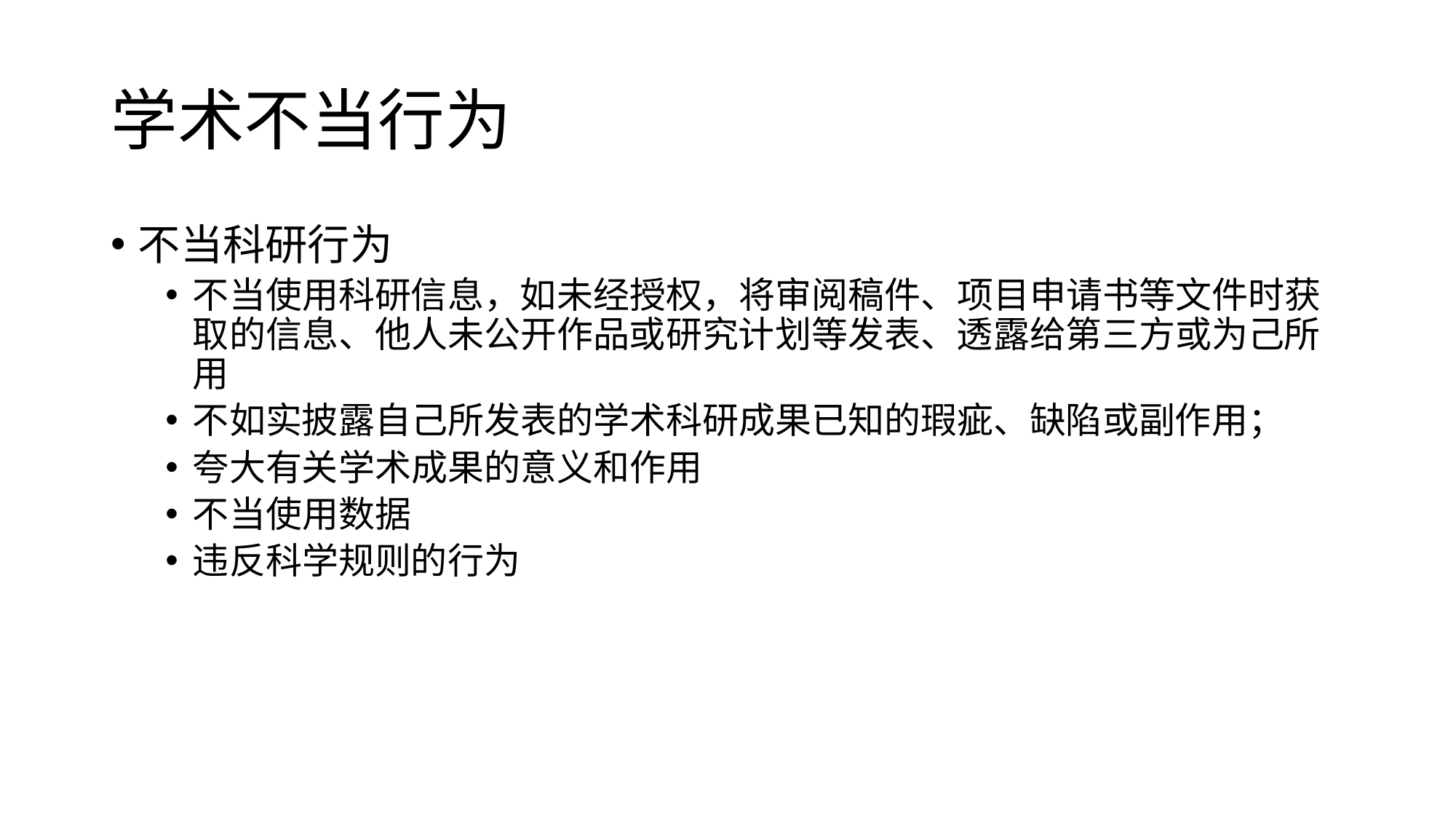

# 学术不当行为
不当科研行为
不当使用科研信息，如未经授权，将审阅稿件、项目申请书等文件时获取的信息、他人未公开作品或研究计划等发表、透露给第三方或为己所用
不如实披露自己所发表的学术科研成果已知的瑕疵、缺陷或副作用；
夸大有关学术成果的意义和作用
不当使用数据
违反科学规则的行为